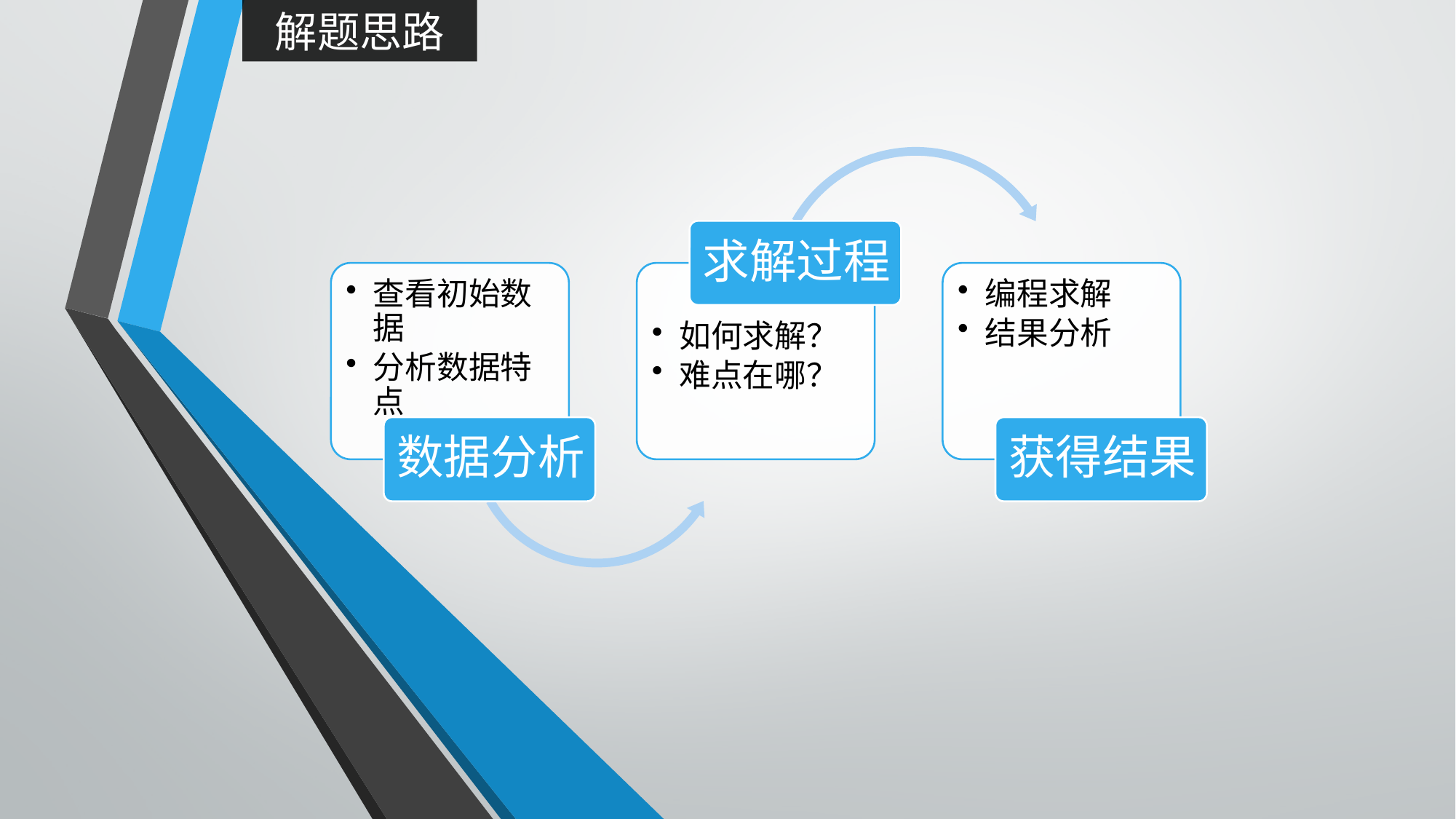

解题思路
查看初始数据
分析数据特点
数据分析
如何求解？
难点在哪？
求解过程
编程求解
结果分析
获得结果